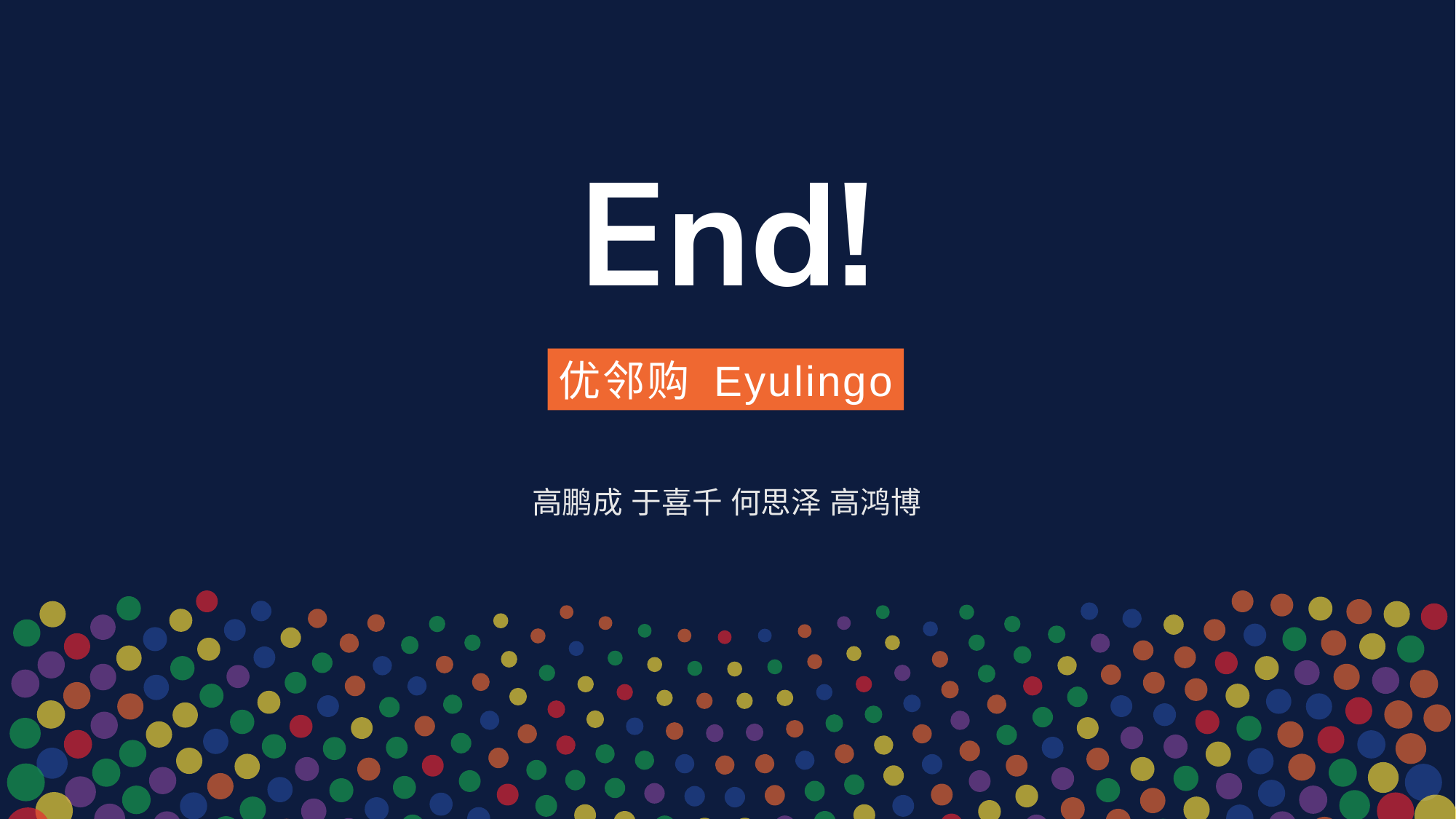

End!
优邻购 Eyulingo
高鹏成 于喜千 何思泽 高鸿博